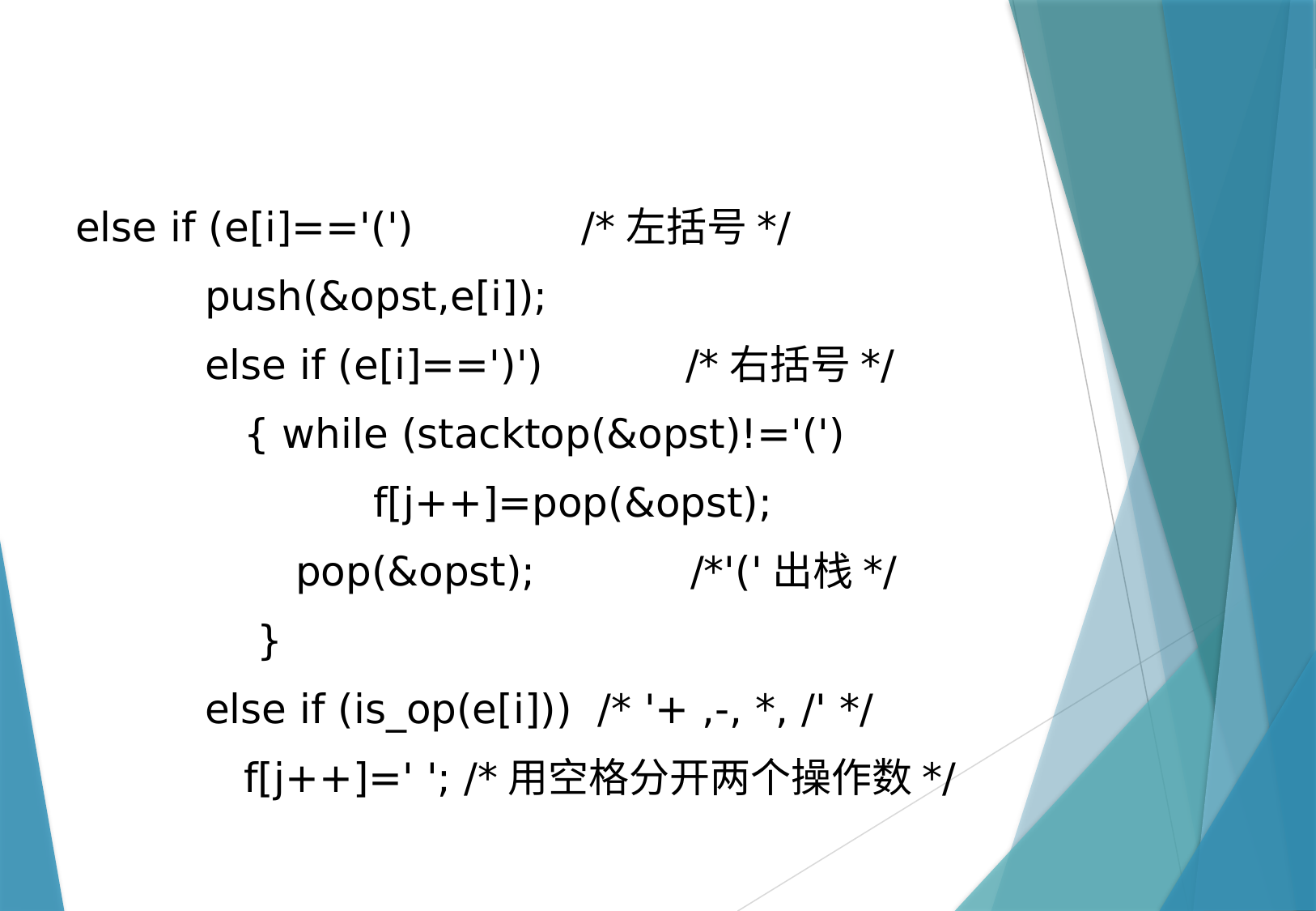

else if (e[i]=='(')             /*左括号*/
           push(&opst,e[i]);
           else if (e[i]==')')           /*右括号*/
              { while (stacktop(&opst)!='(')
                        f[j++]=pop(&opst);
                  pop(&opst);            /*'('出栈*/
               }
           else if (is_op(e[i]))  /* '+ ,-, *, /' */
              f[j++]=' '; /*用空格分开两个操作数*/